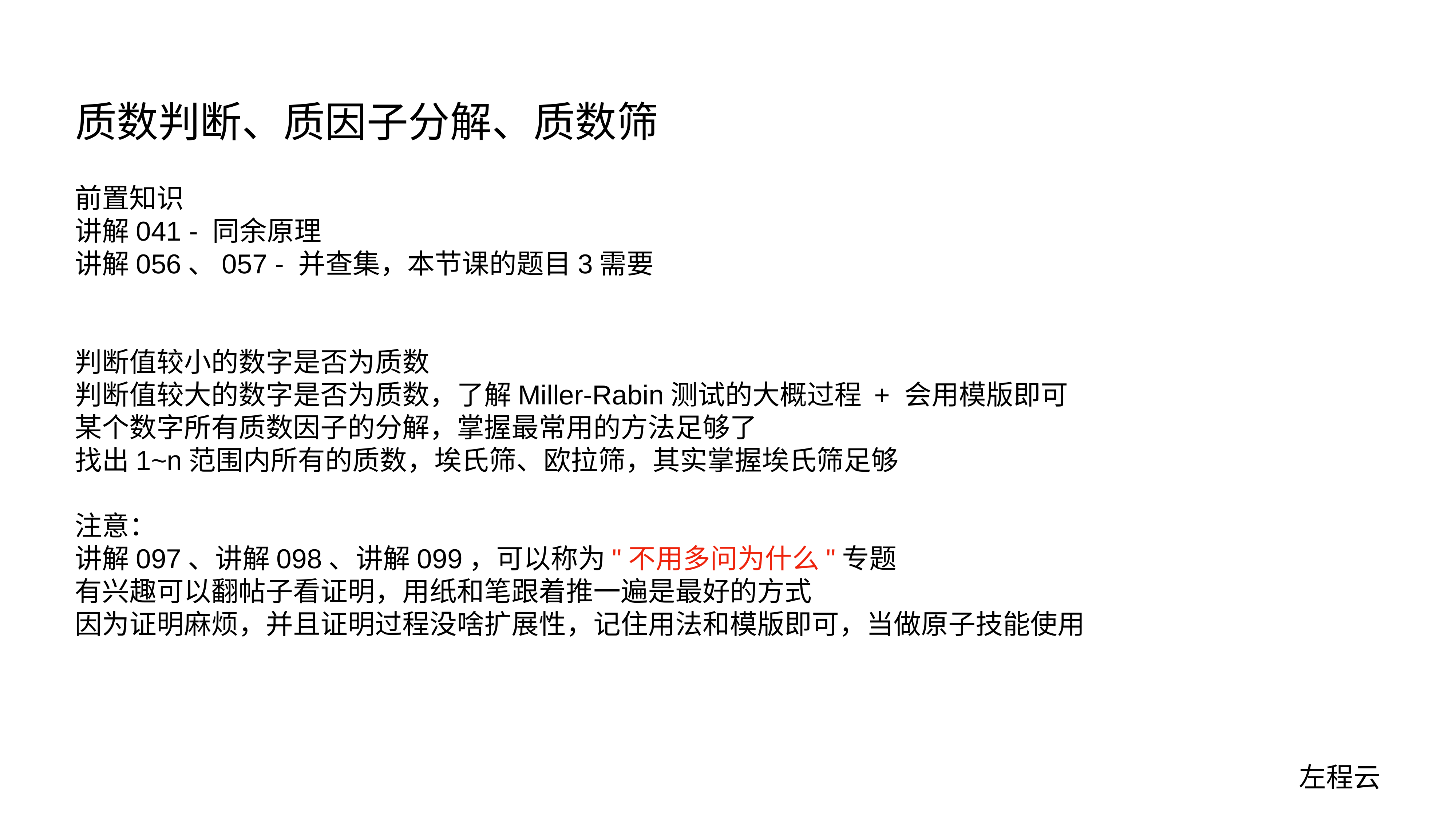

# 质数判断、质因子分解、质数筛
前置知识
讲解041 - 同余原理
讲解056、057 - 并查集，本节课的题目3需要

判断值较小的数字是否为质数
判断值较大的数字是否为质数，了解Miller-Rabin测试的大概过程 + 会用模版即可
某个数字所有质数因子的分解，掌握最常用的方法足够了
找出1~n范围内所有的质数，埃氏筛、欧拉筛，其实掌握埃氏筛足够

注意：
讲解097、讲解098、讲解099，可以称为"不用多问为什么"专题
有兴趣可以翻帖子看证明，用纸和笔跟着推一遍是最好的方式
因为证明麻烦，并且证明过程没啥扩展性，记住用法和模版即可，当做原子技能使用
左程云